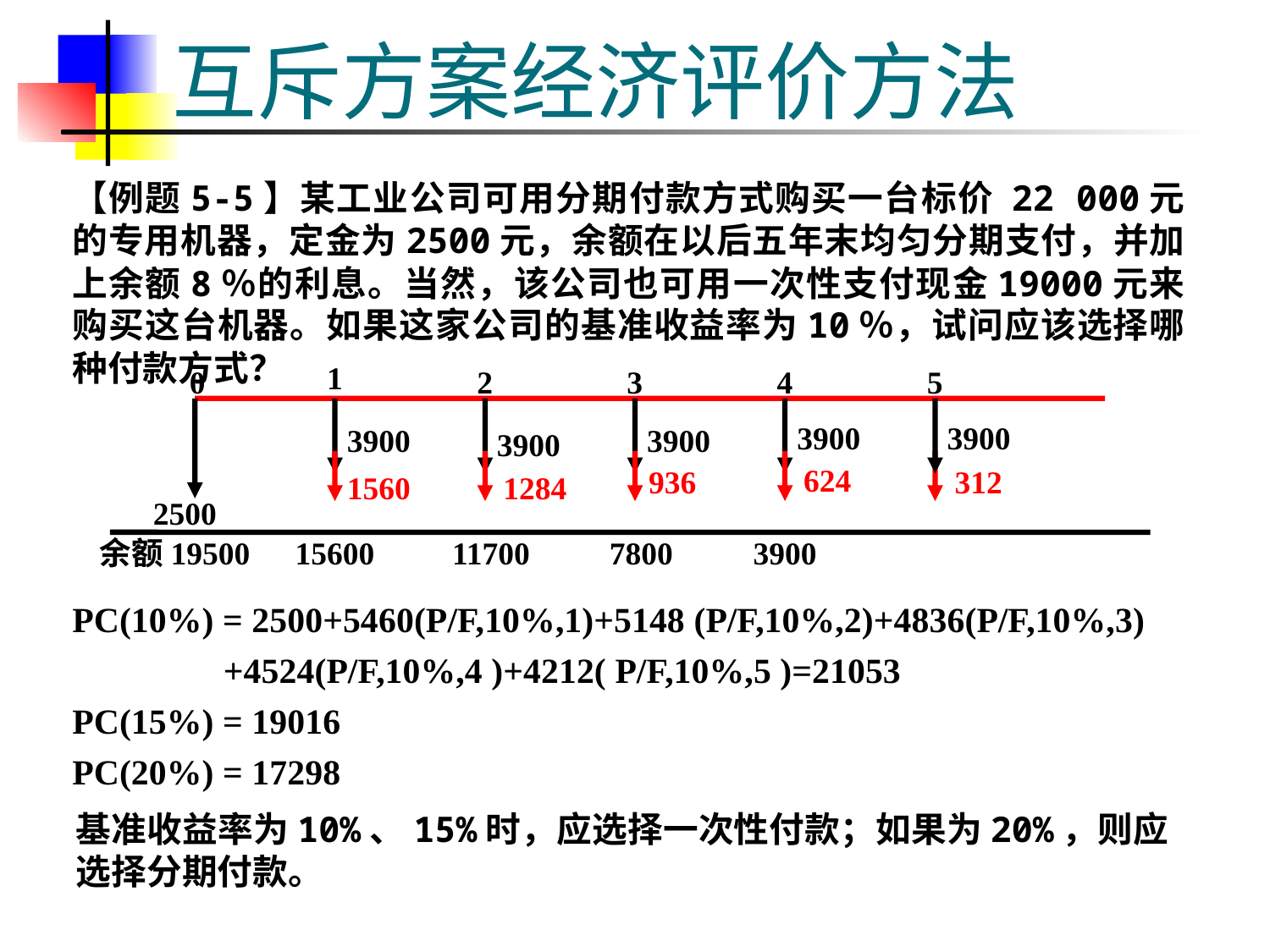

# 互斥方案经济评价方法
【例题5-5】某工业公司可用分期付款方式购买一台标价 22 000元的专用机器，定金为2500元，余额在以后五年末均匀分期支付，并加上余额8％的利息。当然，该公司也可用一次性支付现金19000元来购买这台机器。如果这家公司的基准收益率为10％，试问应该选择哪种付款方式？
1
0
2
3
4
5

3900
3900
3900
3900
3900
624

936

312

1560
1284
2500
余额19500
15600
11700
7800
3900

PC(10%) = 2500+5460(P/F,10%,1)+5148 (P/F,10%,2)+4836(P/F,10%,3)
                 +4524(P/F,10%,4 )+4212( P/F,10%,5 )=21053
PC(15%) = 19016
PC(20%) = 17298
基准收益率为10%、15%时，应选择一次性付款；如果为20%，则应选择分期付款。
39